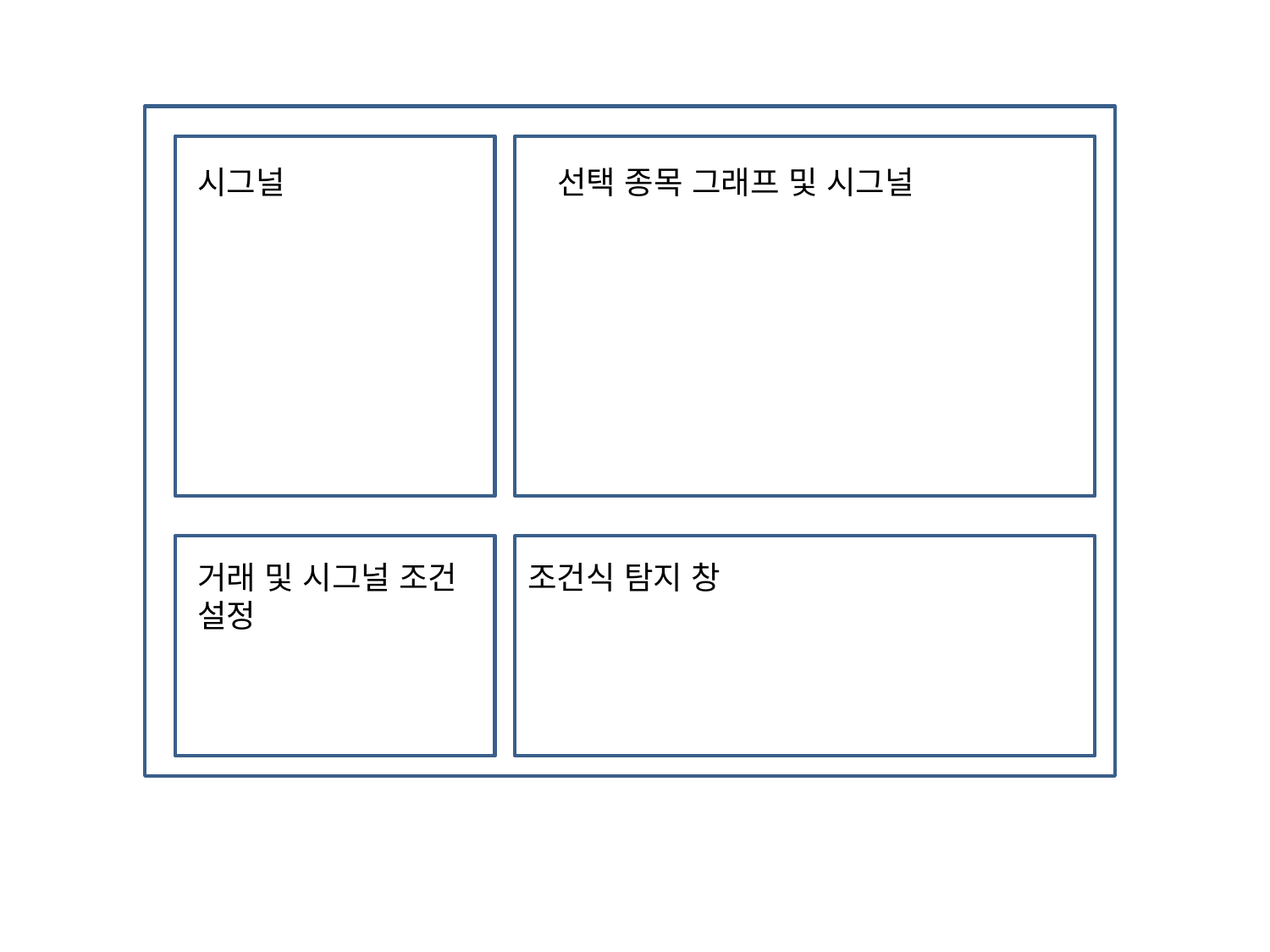

시그널
선택 종목 그래프 및 시그널

거래 및 시그널 조건 설정
조건식 탐지 창